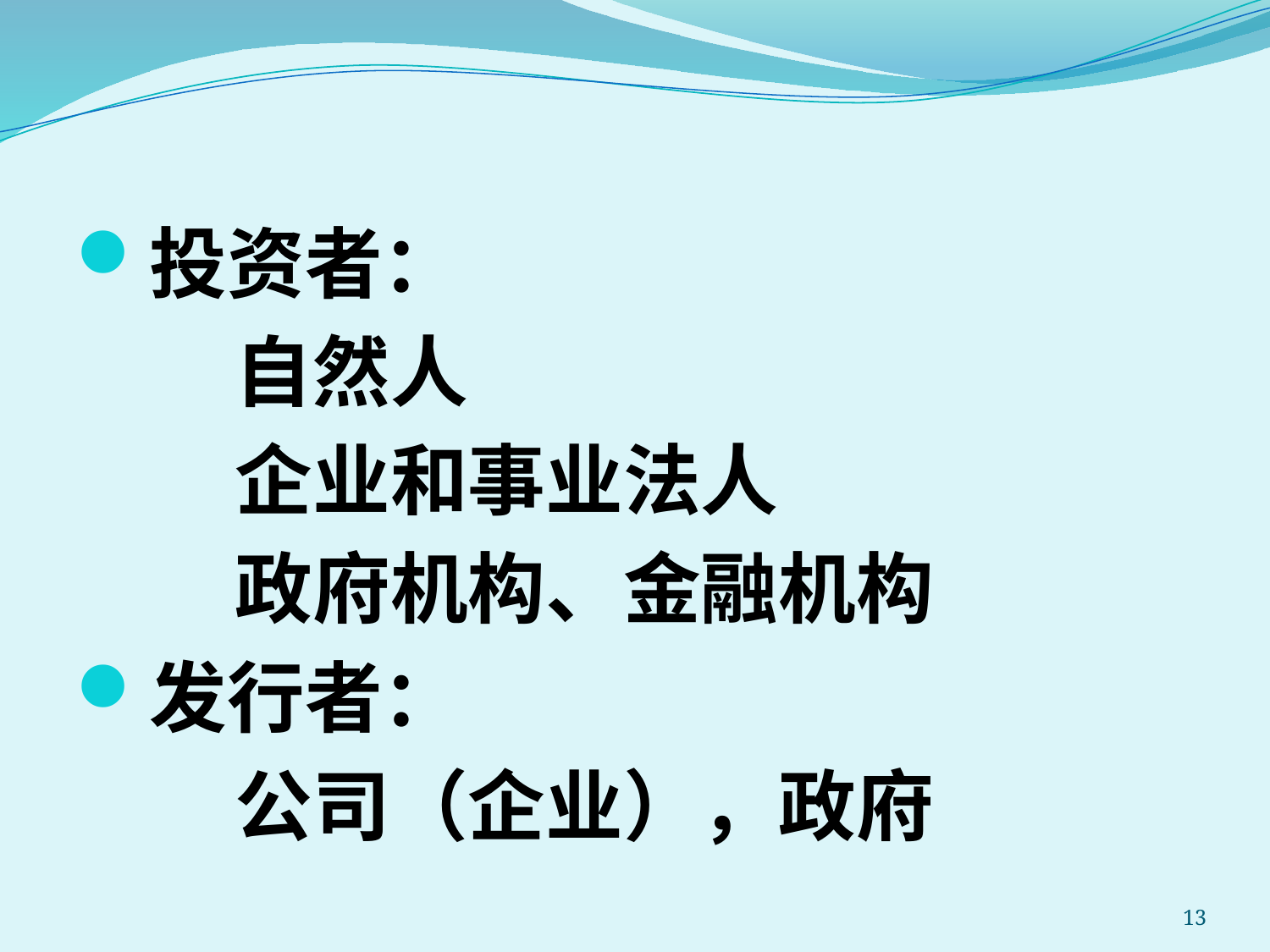

投资者：
        自然人
        企业和事业法人
        政府机构、金融机构
发行者：
        公司（企业），政府

13